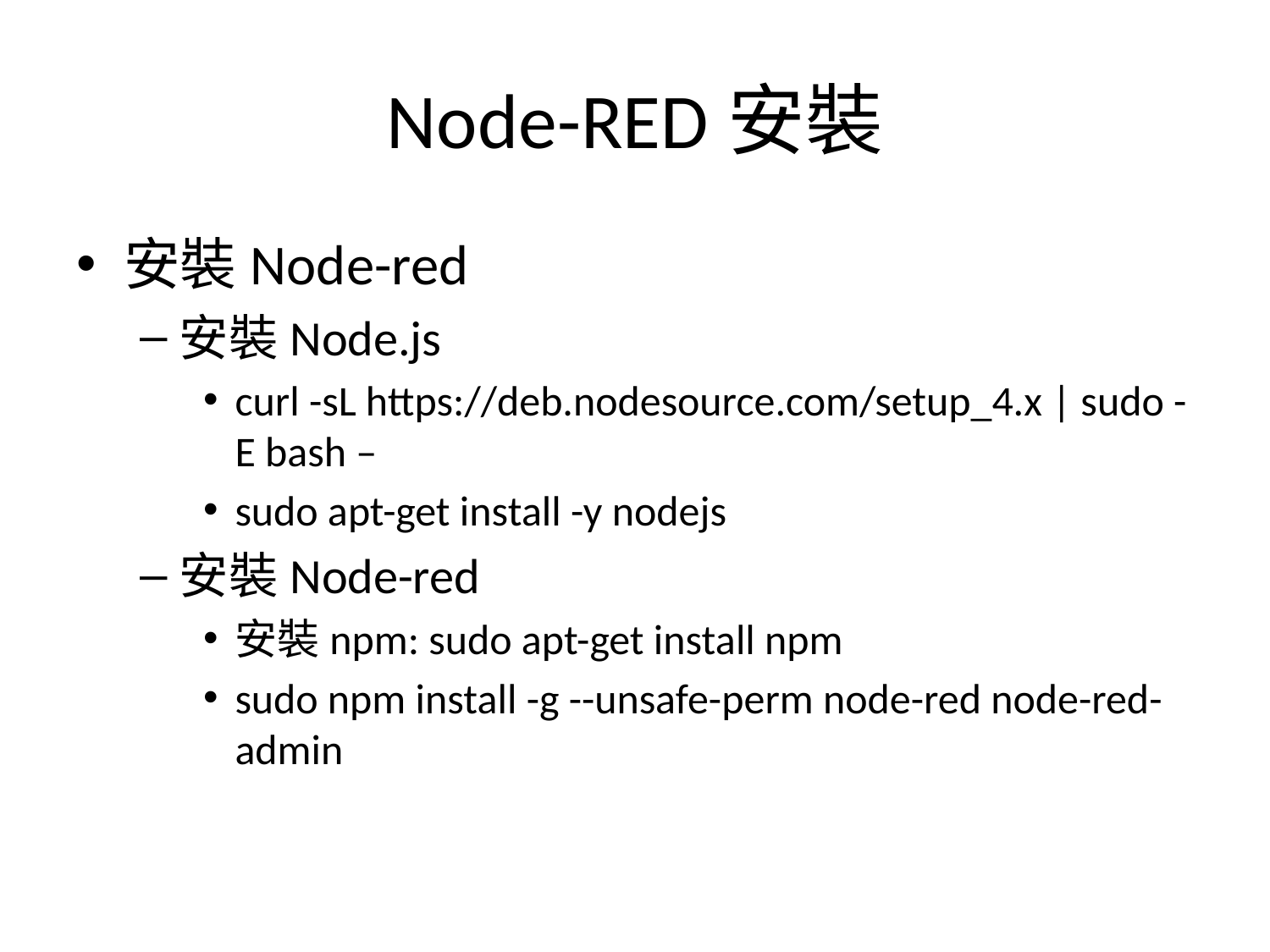

# Node-RED安裝
安裝Node-red
安裝Node.js
curl -sL https://deb.nodesource.com/setup_4.x | sudo -E bash –
sudo apt-get install -y nodejs
安裝Node-red
安裝npm: sudo apt-get install npm
sudo npm install -g --unsafe-perm node-red node-red-admin